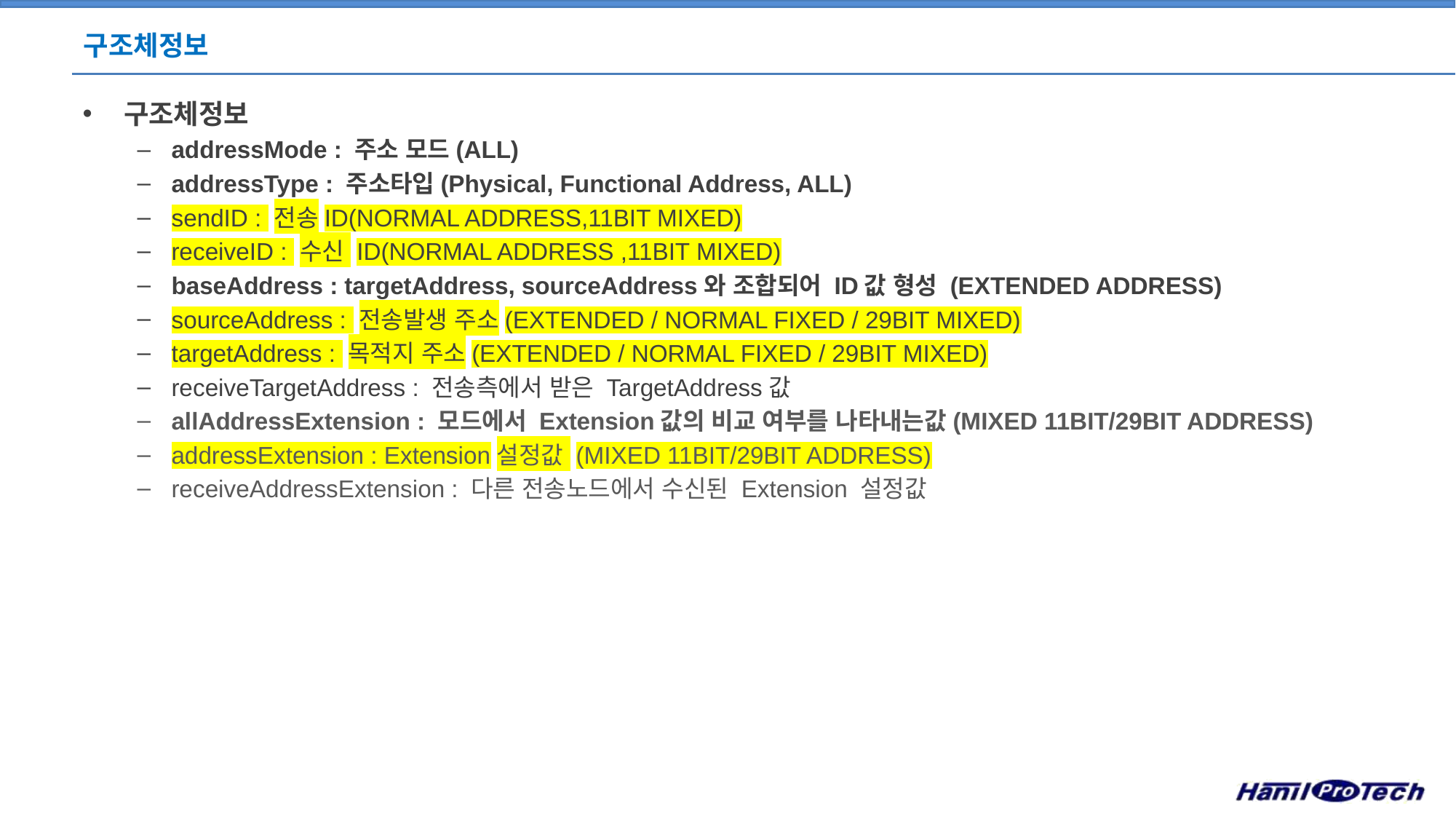

# 구조체정보
구조체정보
addressMode : 주소 모드(ALL)
addressType : 주소타입(Physical, Functional Address, ALL)
sendID : 전송ID(NORMAL ADDRESS,11BIT MIXED)
receiveID : 수신 ID(NORMAL ADDRESS ,11BIT MIXED)
baseAddress : targetAddress, sourceAddress와 조합되어 ID값 형성 (EXTENDED ADDRESS)
sourceAddress : 전송발생 주소(EXTENDED / NORMAL FIXED / 29BIT MIXED)
targetAddress : 목적지 주소(EXTENDED / NORMAL FIXED / 29BIT MIXED)
receiveTargetAddress : 전송측에서 받은 TargetAddress값
allAddressExtension : 모드에서 Extension값의 비교 여부를 나타내는값(MIXED 11BIT/29BIT ADDRESS)
addressExtension : Extension설정값 (MIXED 11BIT/29BIT ADDRESS)
receiveAddressExtension : 다른 전송노드에서 수신된 Extension 설정값